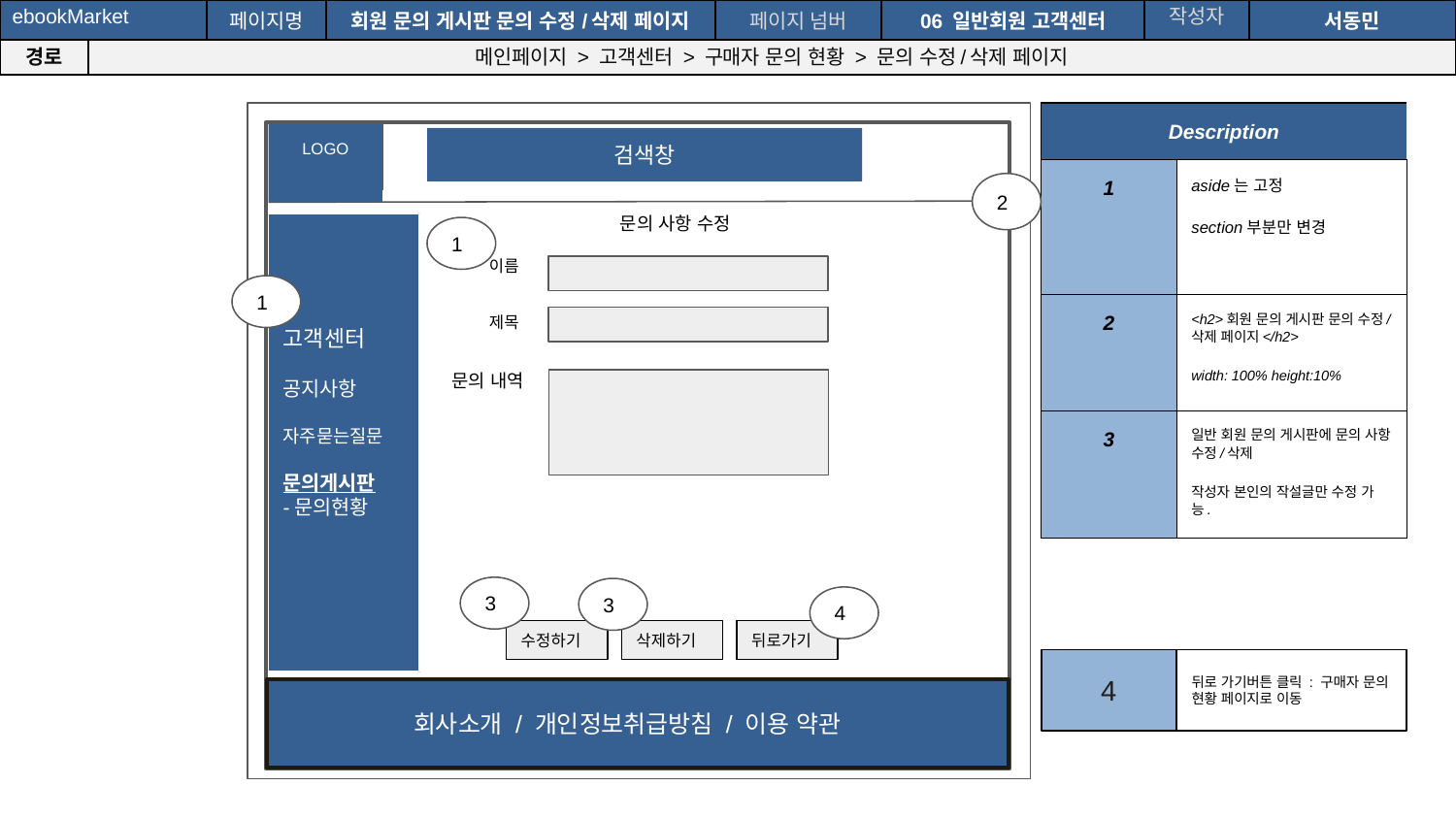

| ebookMarket |  | 페이지명 | 회원 문의 게시판 문의 수정/삭제 페이지 | 페이지 넘버 | 06 일반회원 고객센터 | 작성자 | 서동민 |
| --- | --- | --- | --- | --- | --- | --- | --- |
| 경로 | 메인페이지 > 고객센터 > 구매자 문의 현황 > 문의 수정/삭제 페이지 |  |  |  |  |  |  |

| Description |  |
| --- | --- |
| 1 | aside는 고정 section부분만 변경 |
| 2 | <h2>회원 문의 게시판 문의 수정/ 삭제 페이지</h2> width: 100% height:10% |
| 3 | 일반 회원 문의 게시판에 문의 사항 수정/삭제 작성자 본인의 작설글만 수정 가능. |

LOGO
검색창
2

문의 사항 수정

고객센터

공지사항

자주묻는질문

문의게시판
-문의현황

1
이름

1
제목

문의 내역

3
3
4
수정하기
삭제하기
뒤로가기
4
뒤로 가기버튼 클릭 : 구매자 문의 현황 페이지로 이동
회사소개 / 개인정보취급방침 / 이용 약관